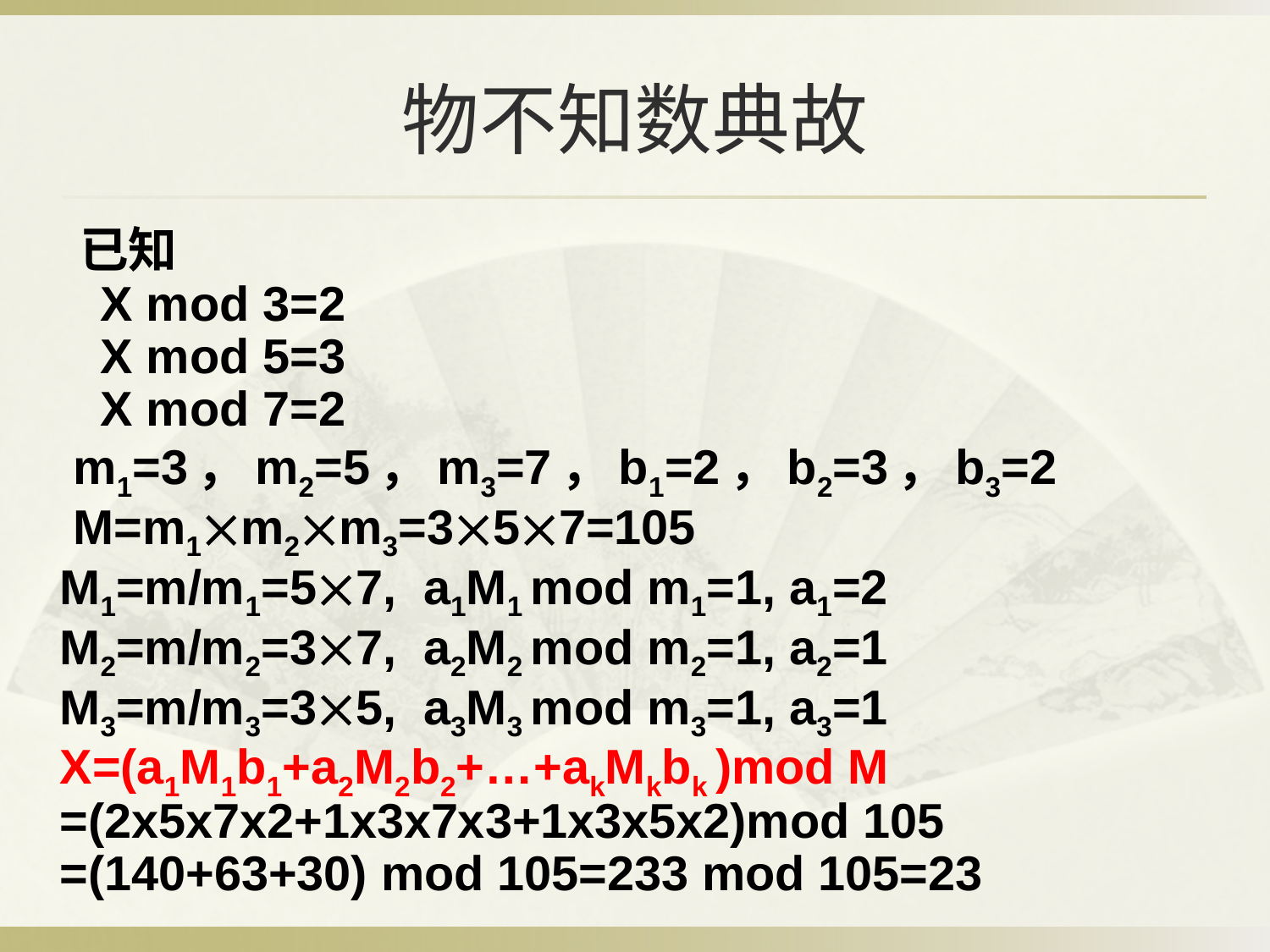

# 物不知数典故
 已知
   X mod 3=2
   X mod 5=3
   X mod 7=2
 m1=3，m2=5，m3=7，b1=2，b2=3，b3=2
 M=m1×m2×m3=3×5×7=105
M1=m/m1=5×7,  a1M1 mod m1=1, a1=2
M2=m/m2=3×7,  a2M2 mod m2=1, a2=1
M3=m/m3=3×5,  a3M3 mod m3=1, a3=1
X=(a1M1b1+a2M2b2+…+akMkbk )mod M
=(2x5x7x2+1x3x7x3+1x3x5x2)mod 105
=(140+63+30) mod 105=233 mod 105=23